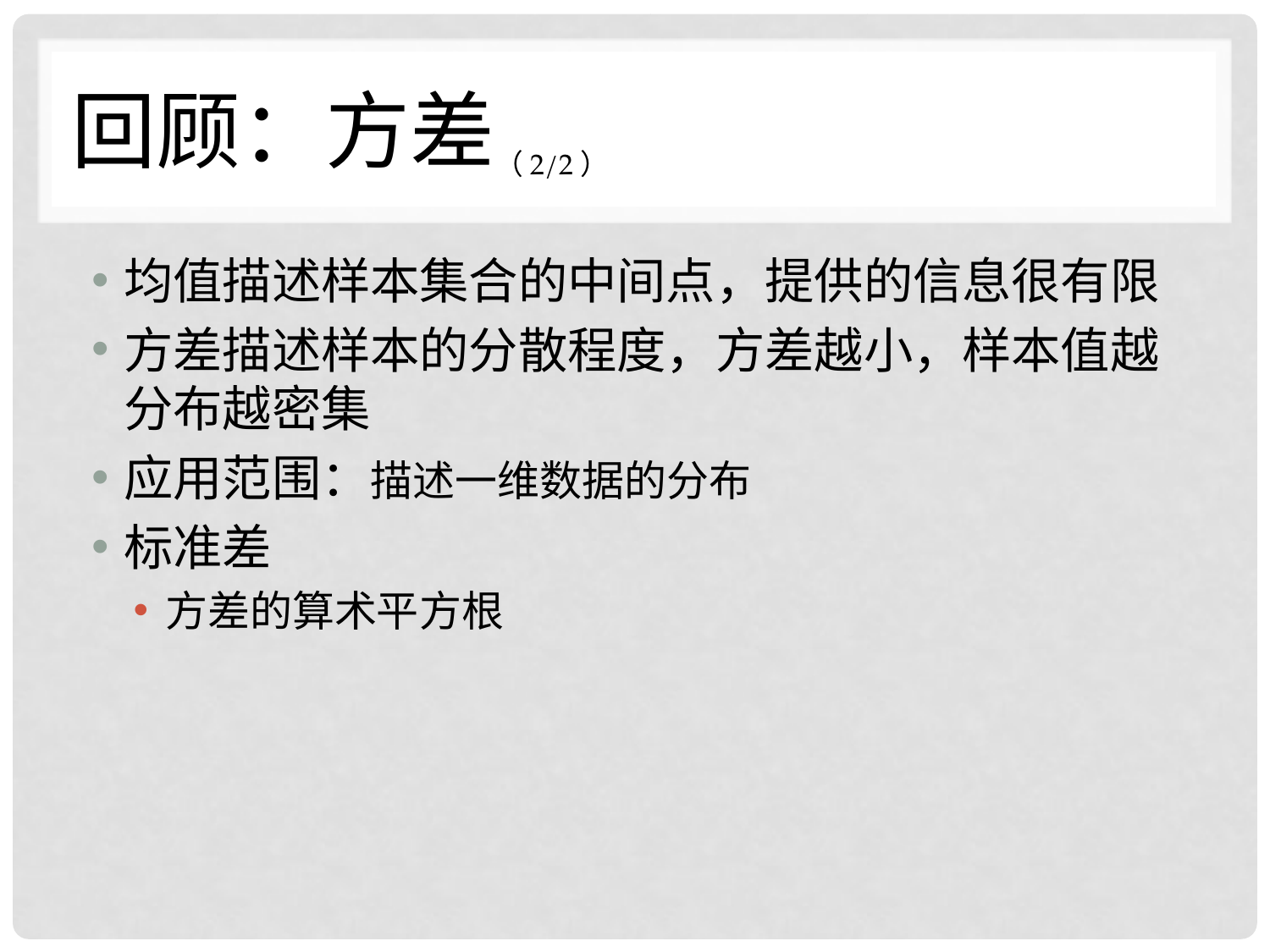

# 回顾：方差（2/2）
均值描述样本集合的中间点，提供的信息很有限
方差描述样本的分散程度，方差越小，样本值越分布越密集
应用范围：描述一维数据的分布
标准差
方差的算术平方根